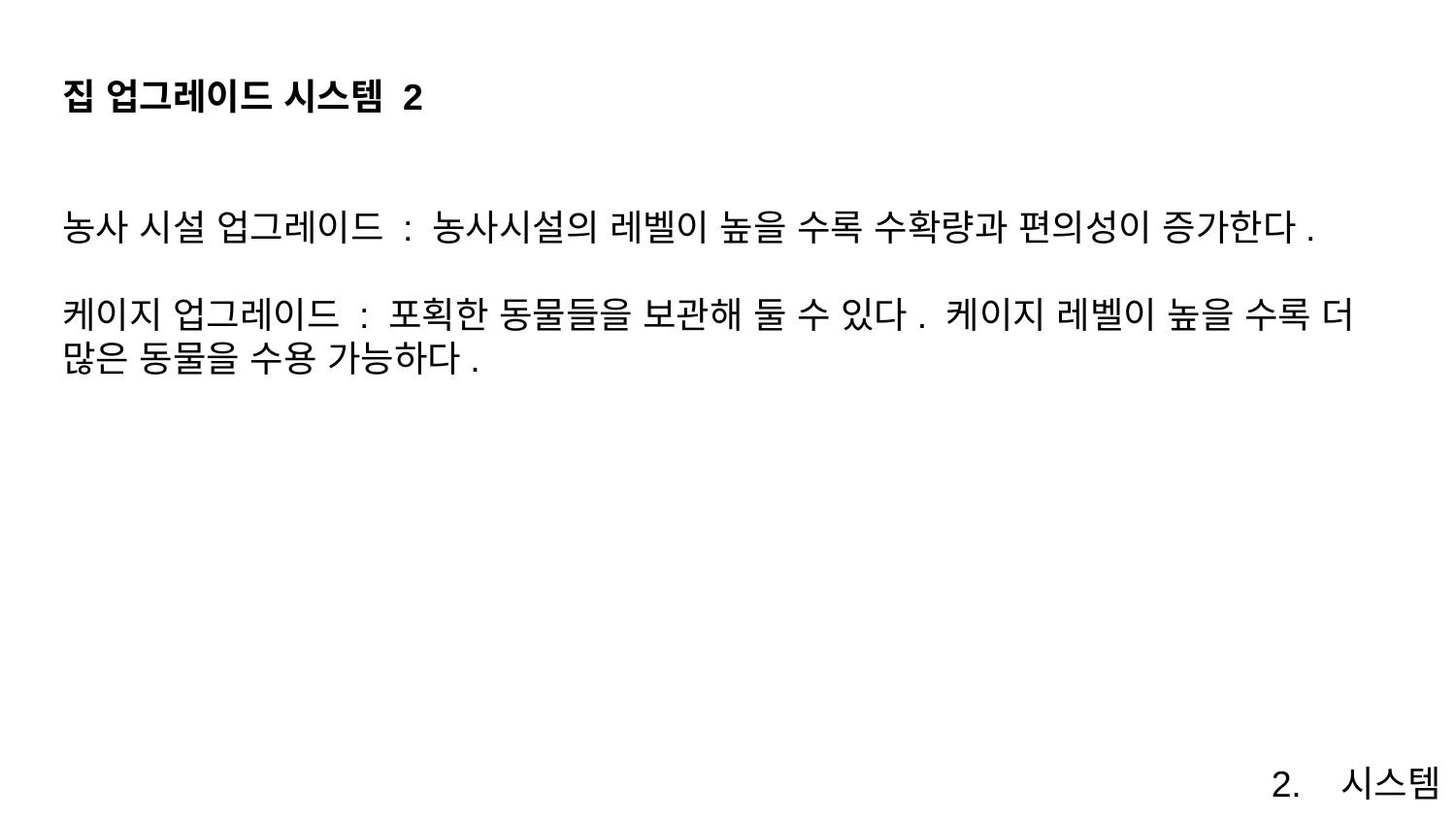

집 업그레이드 시스템 2

농사 시설 업그레이드 : 농사시설의 레벨이 높을 수록 수확량과 편의성이 증가한다.

케이지 업그레이드 : 포획한 동물들을 보관해 둘 수 있다. 케이지 레벨이 높을 수록 더 많은 동물을 수용 가능하다.
2.   시스템